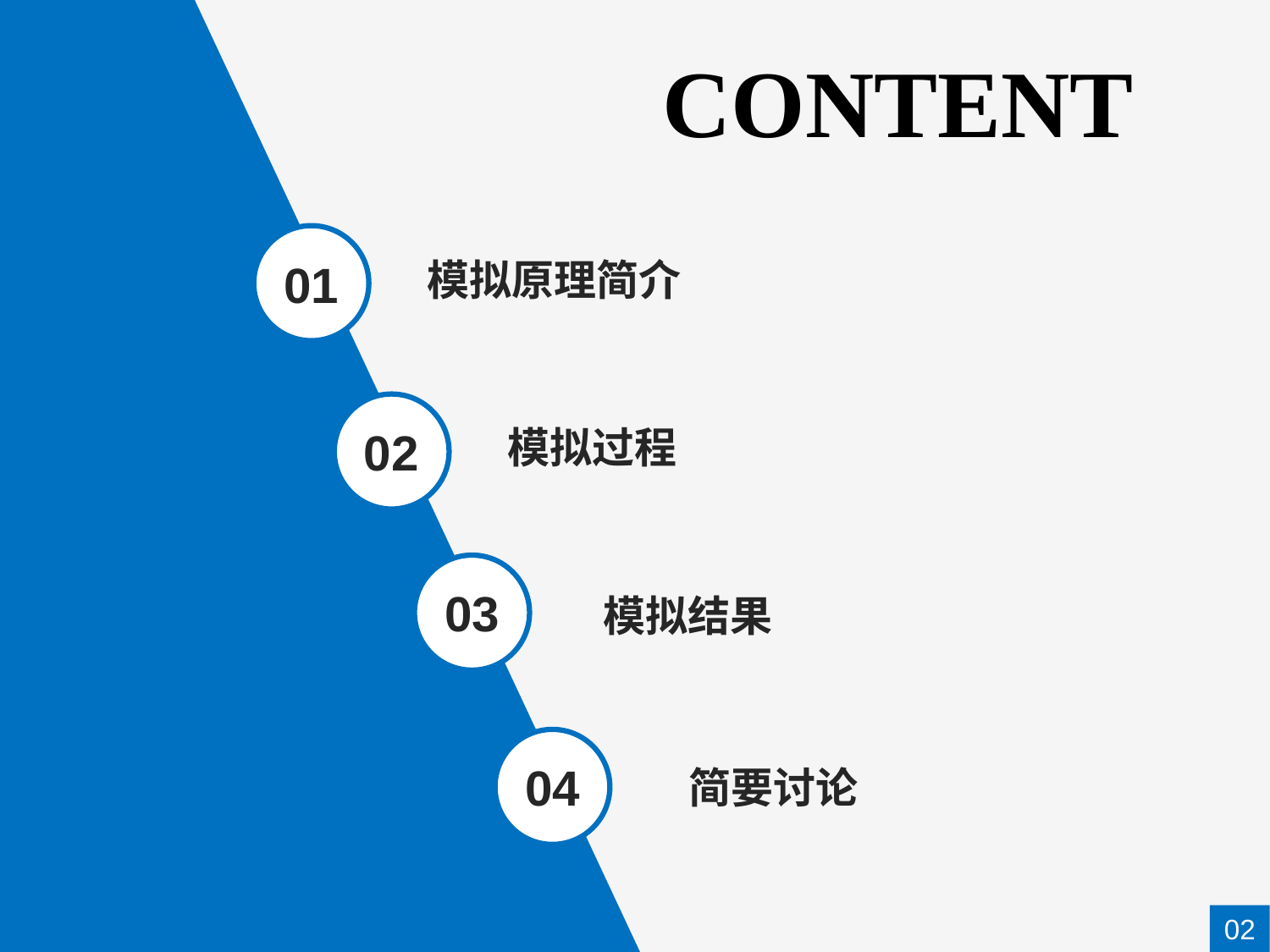

CONTENT

01
模拟原理简介

02
模拟过程

03
 模拟结果

04
 简要讨论

02